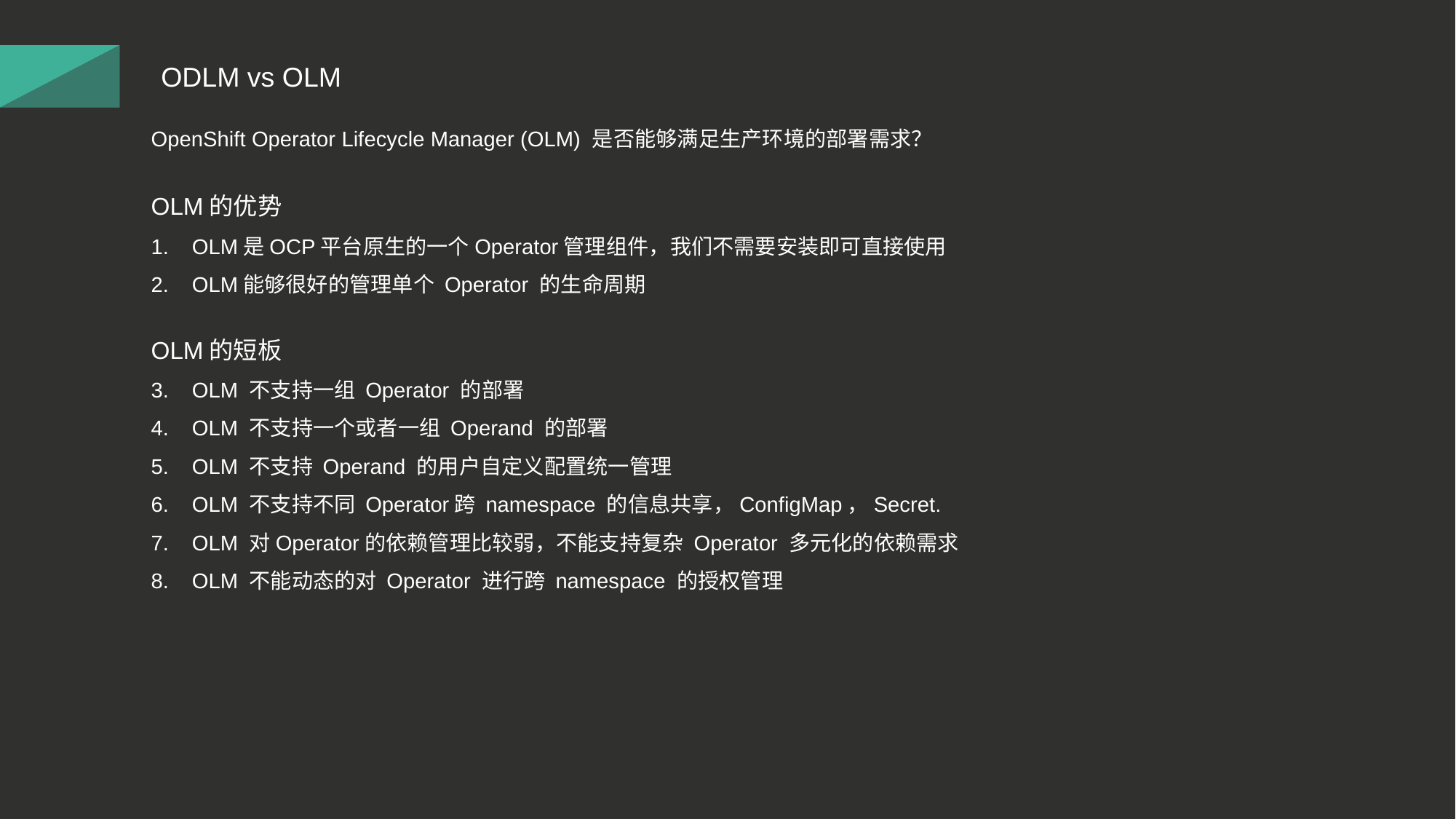

ODLM vs OLM
OpenShift Operator Lifecycle Manager (OLM) 是否能够满足生产环境的部署需求？

OLM的优势
OLM是OCP平台原生的一个Operator管理组件，我们不需要安装即可直接使用
OLM能够很好的管理单个 Operator 的生命周期

OLM的短板
OLM 不支持一组 Operator 的部署
OLM 不支持一个或者一组 Operand 的部署
OLM 不支持 Operand 的用户自定义配置统一管理
OLM 不支持不同 Operator跨 namespace 的信息共享，ConfigMap，Secret.
OLM 对Operator的依赖管理比较弱，不能支持复杂 Operator 多元化的依赖需求
OLM 不能动态的对 Operator 进行跨 namespace 的授权管理